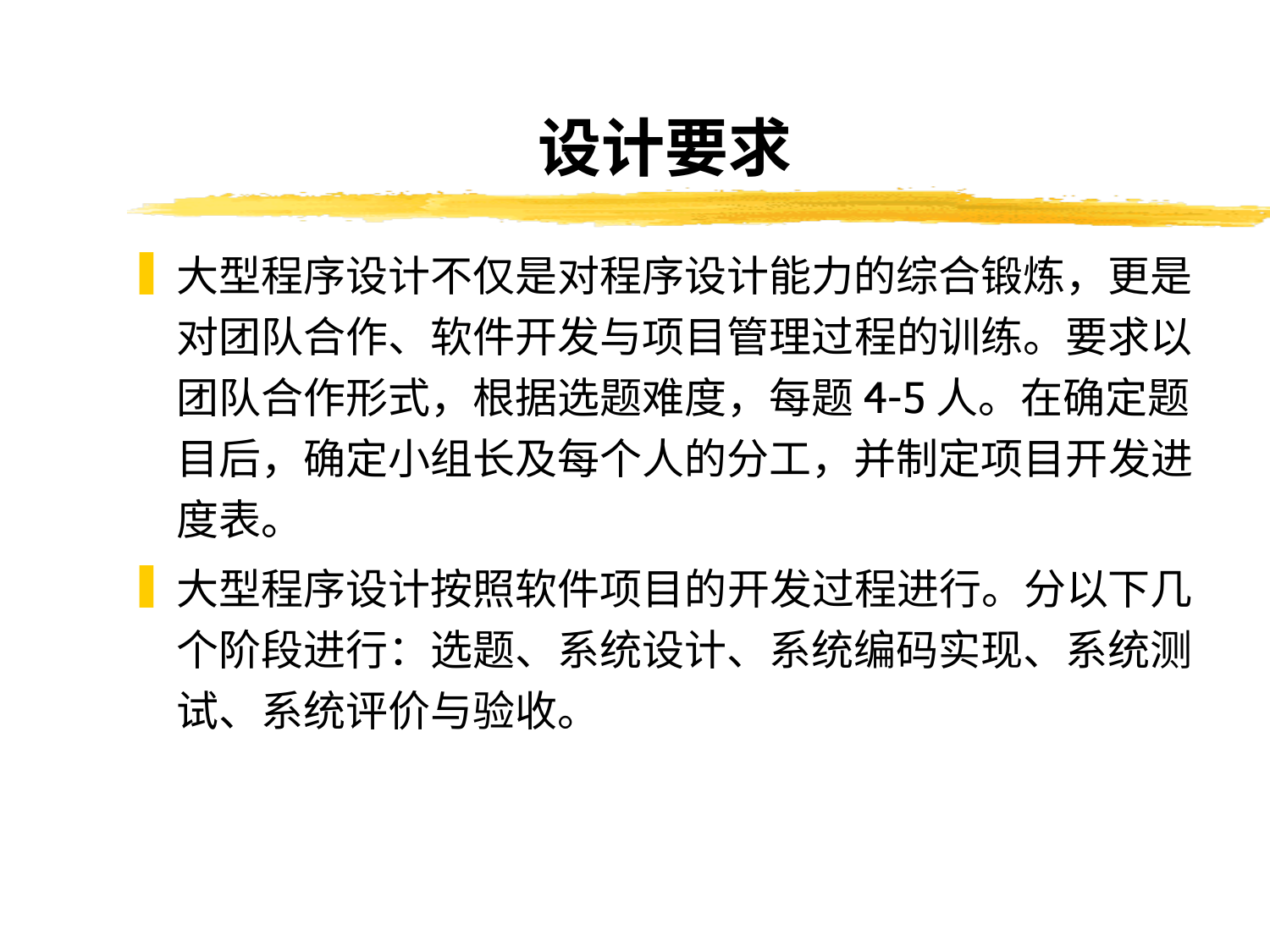

# 设计要求
大型程序设计不仅是对程序设计能力的综合锻炼，更是对团队合作、软件开发与项目管理过程的训练。要求以团队合作形式，根据选题难度，每题4-5人。在确定题目后，确定小组长及每个人的分工，并制定项目开发进度表。
大型程序设计按照软件项目的开发过程进行。分以下几个阶段进行：选题、系统设计、系统编码实现、系统测试、系统评价与验收。